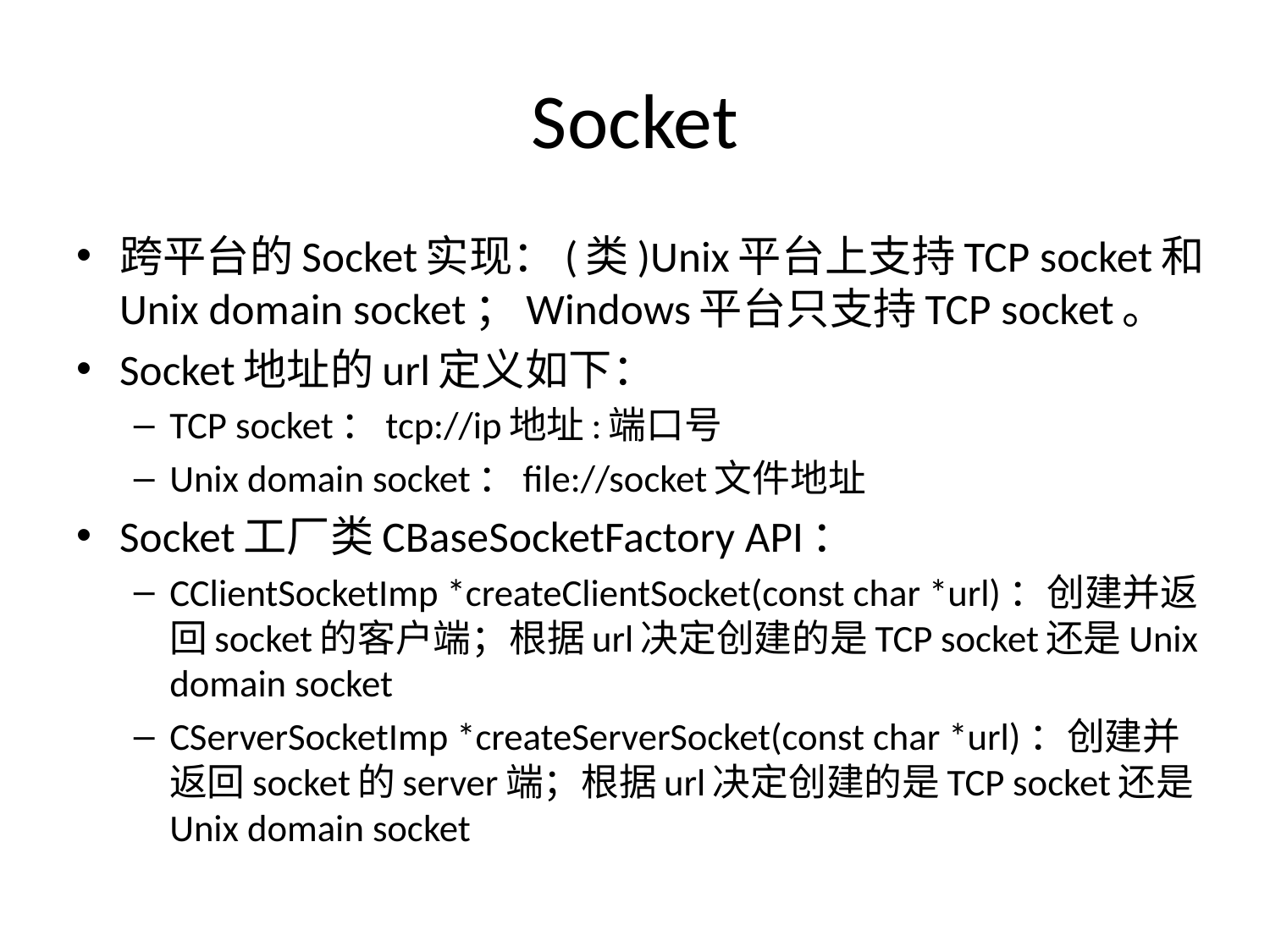

# Socket
跨平台的Socket实现：(类)Unix平台上支持TCP socket和Unix domain socket；Windows平台只支持TCP socket。
Socket地址的url定义如下：
TCP socket：tcp://ip地址:端口号
Unix domain socket：file://socket文件地址
Socket工厂类CBaseSocketFactory API：
CClientSocketImp *createClientSocket(const char *url)：创建并返回socket的客户端；根据url决定创建的是TCP socket还是Unix domain socket
CServerSocketImp *createServerSocket(const char *url)：创建并返回socket的server端；根据url决定创建的是TCP socket还是Unix domain socket